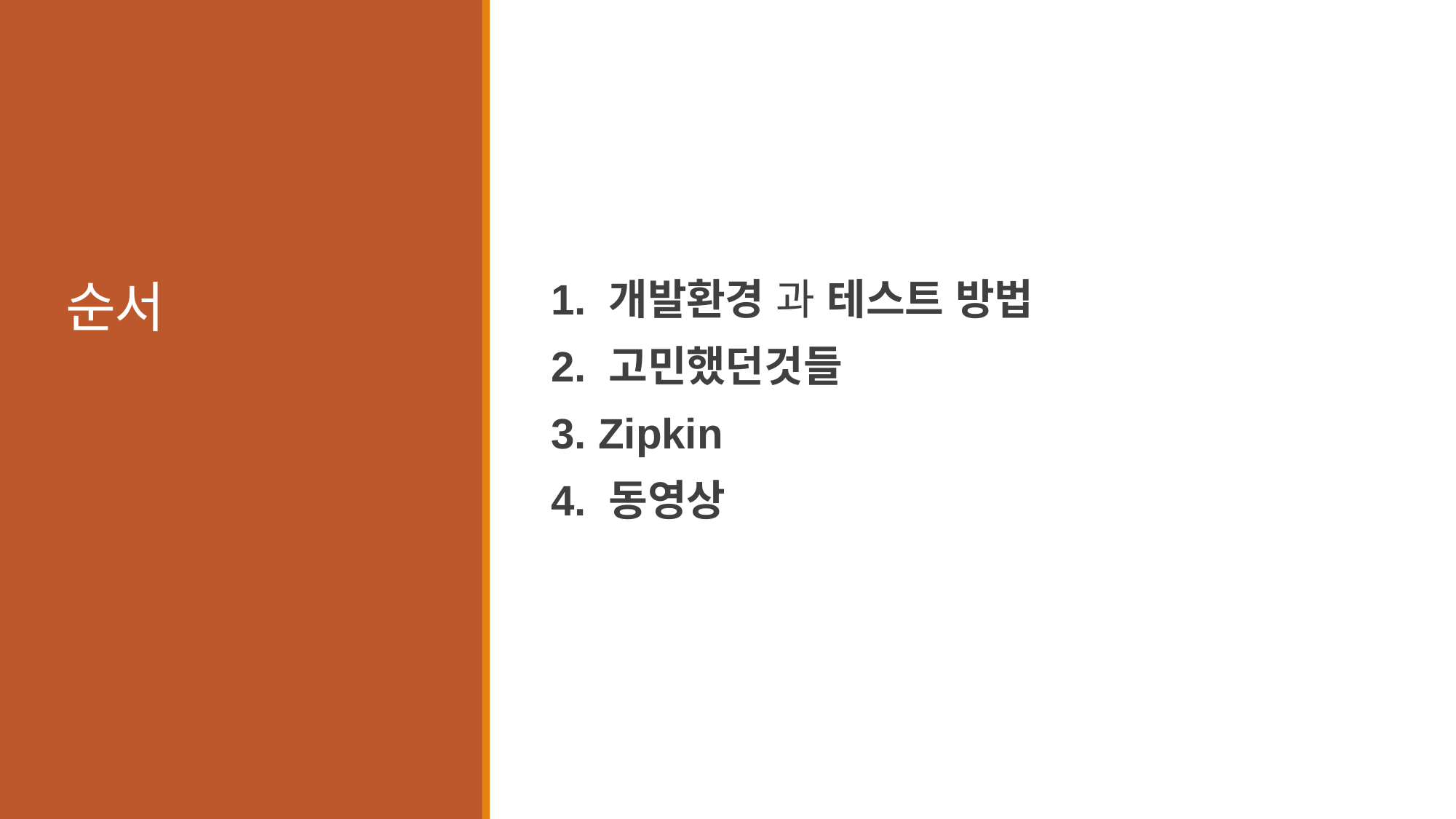

# 순서
1. 개발환경 과 테스트 방법
2. 고민했던것들
3. Zipkin
4. 동영상